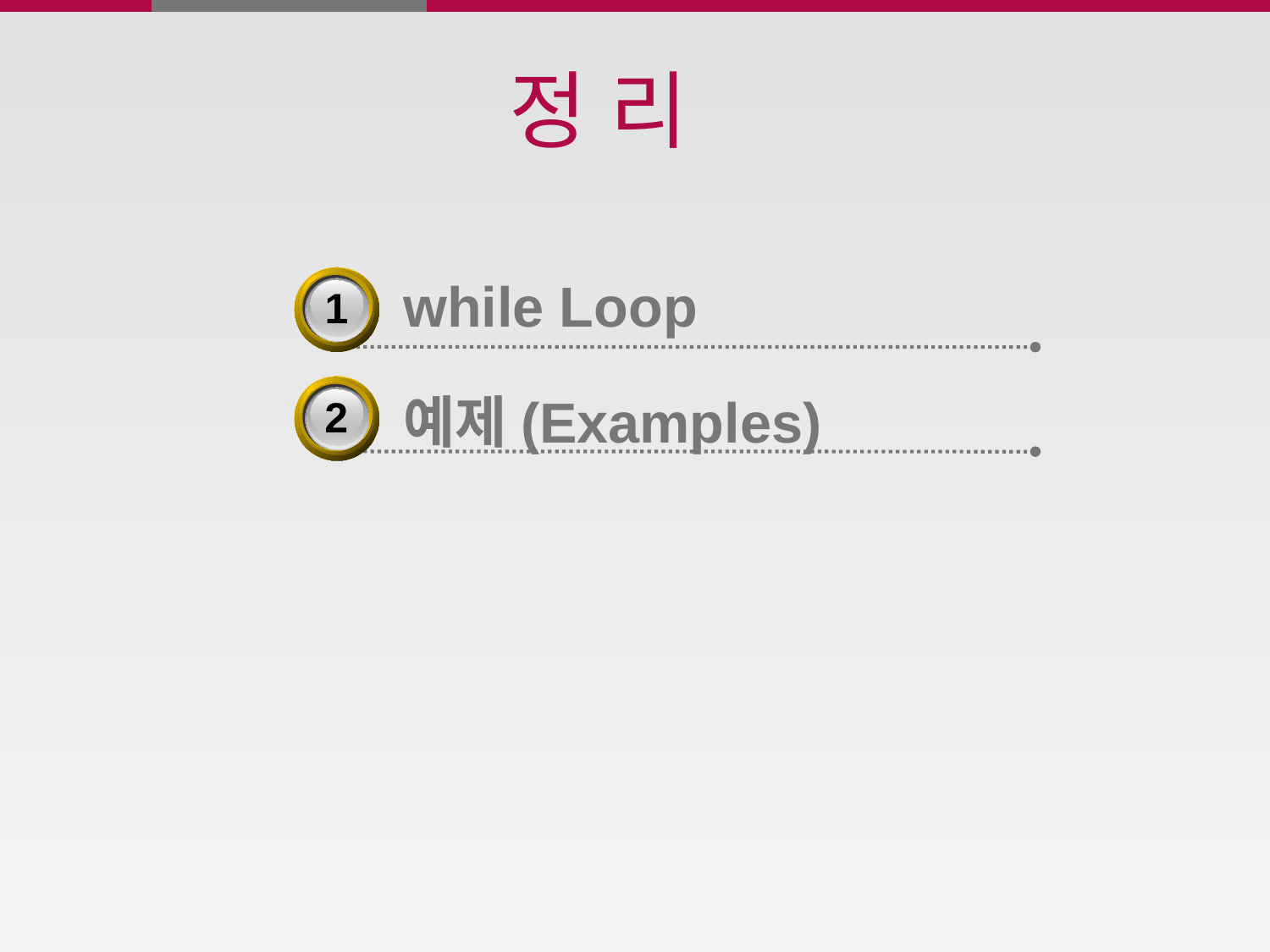

# 정 리
while Loop

3

1

3

2
예제(Examples)